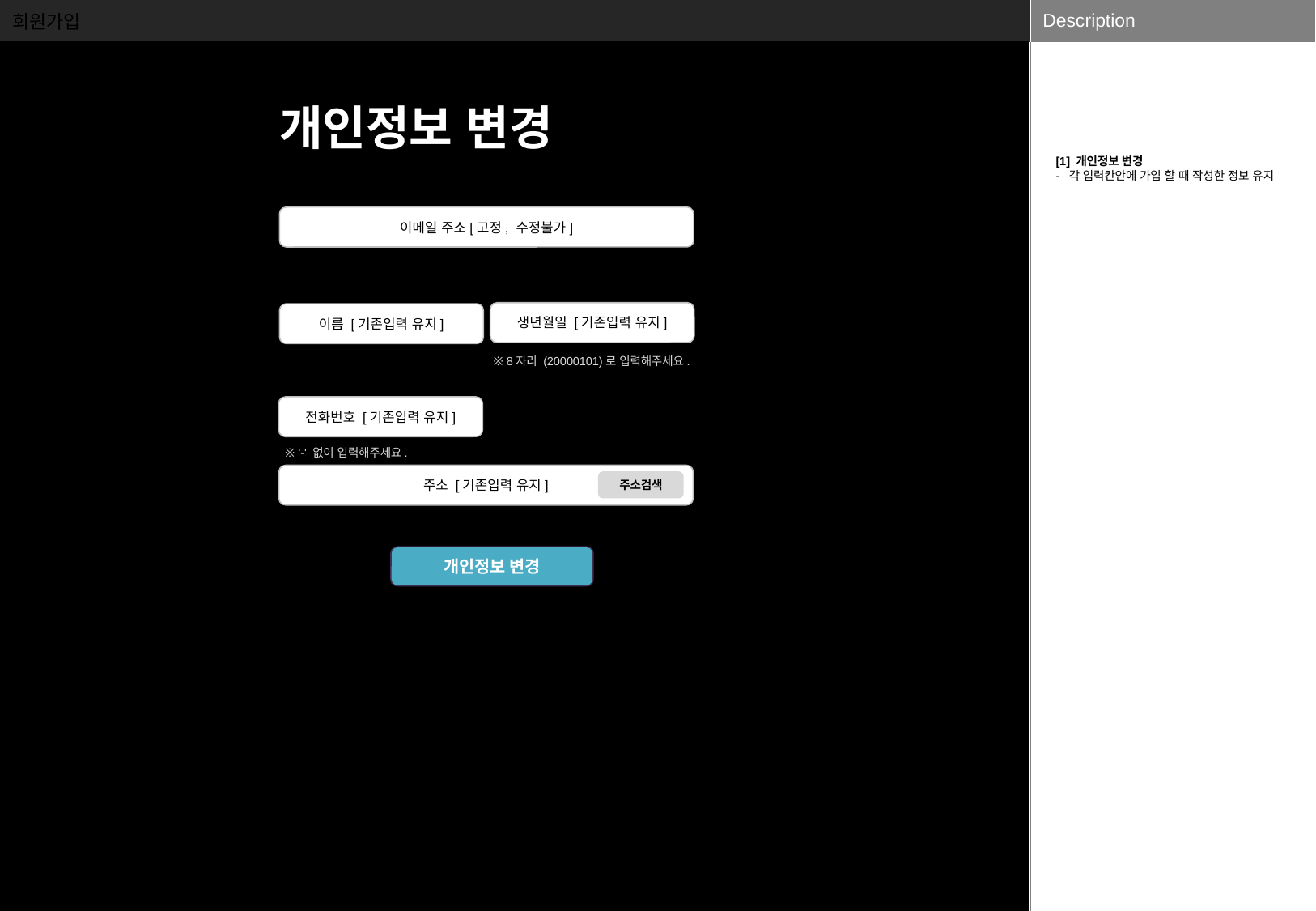

회원가입

개인정보 변경

[1] 개인정보 변경
-  각 입력칸안에 가입 할 때 작성한 정보 유지

이메일 주소[고정, 수정불가]
생년월일 [기존입력 유지]
이름 [기존입력 유지]
 ※ 8자리 (20000101)로 입력해주세요.
전화번호 [기존입력 유지]
 ※ '-' 없이 입력해주세요.
주소 [기존입력 유지]
주소검색
개인정보 변경